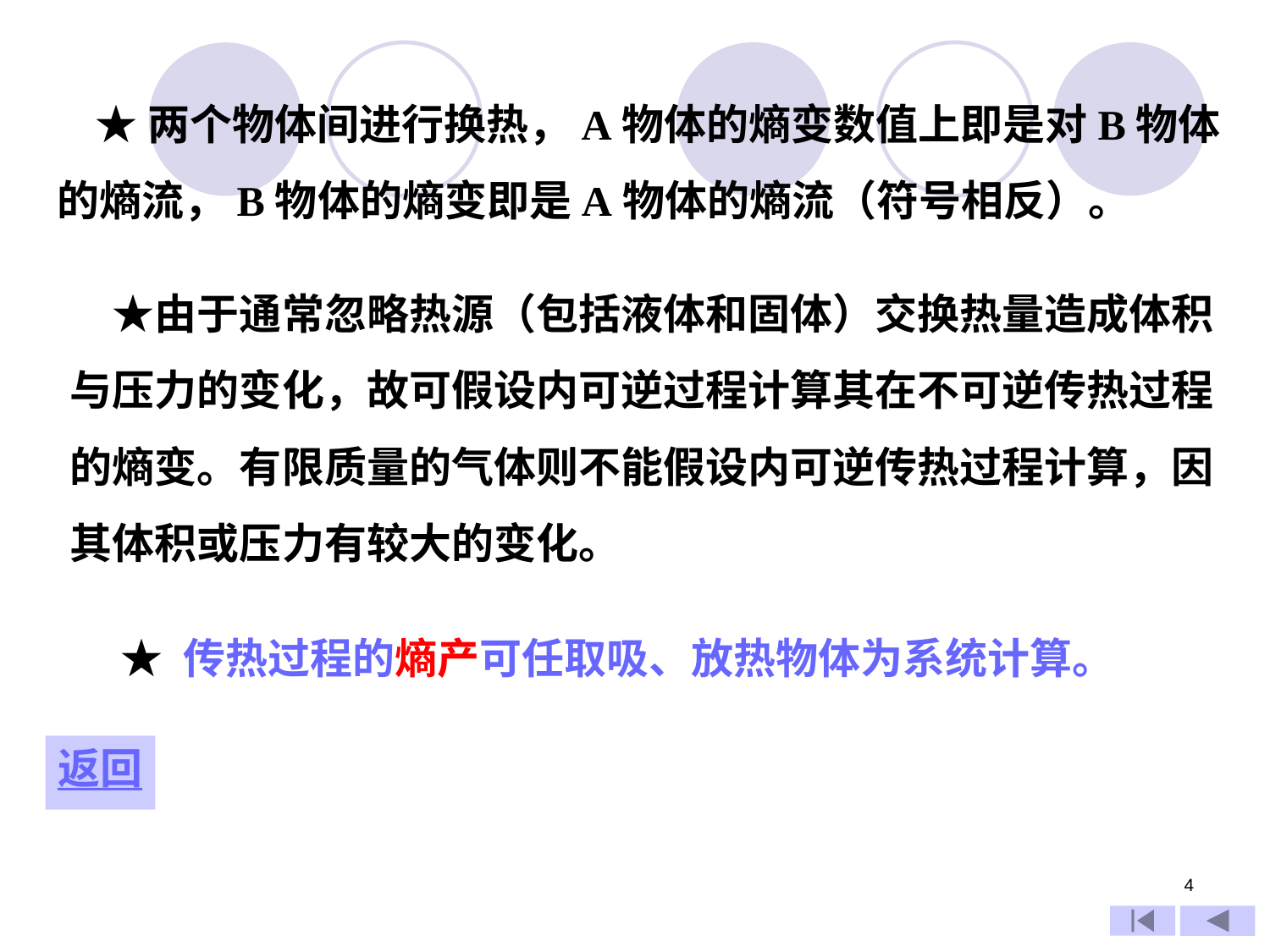

★两个物体间进行换热，A物体的熵变数值上即是对B物体
的熵流，B物体的熵变即是A物体的熵流（符号相反）。
　★由于通常忽略热源（包括液体和固体）交换热量造成体积与压力的变化，故可假设内可逆过程计算其在不可逆传热过程的熵变。有限质量的气体则不能假设内可逆传热过程计算，因其体积或压力有较大的变化。
★ 传热过程的熵产可任取吸、放热物体为系统计算。
返回
4